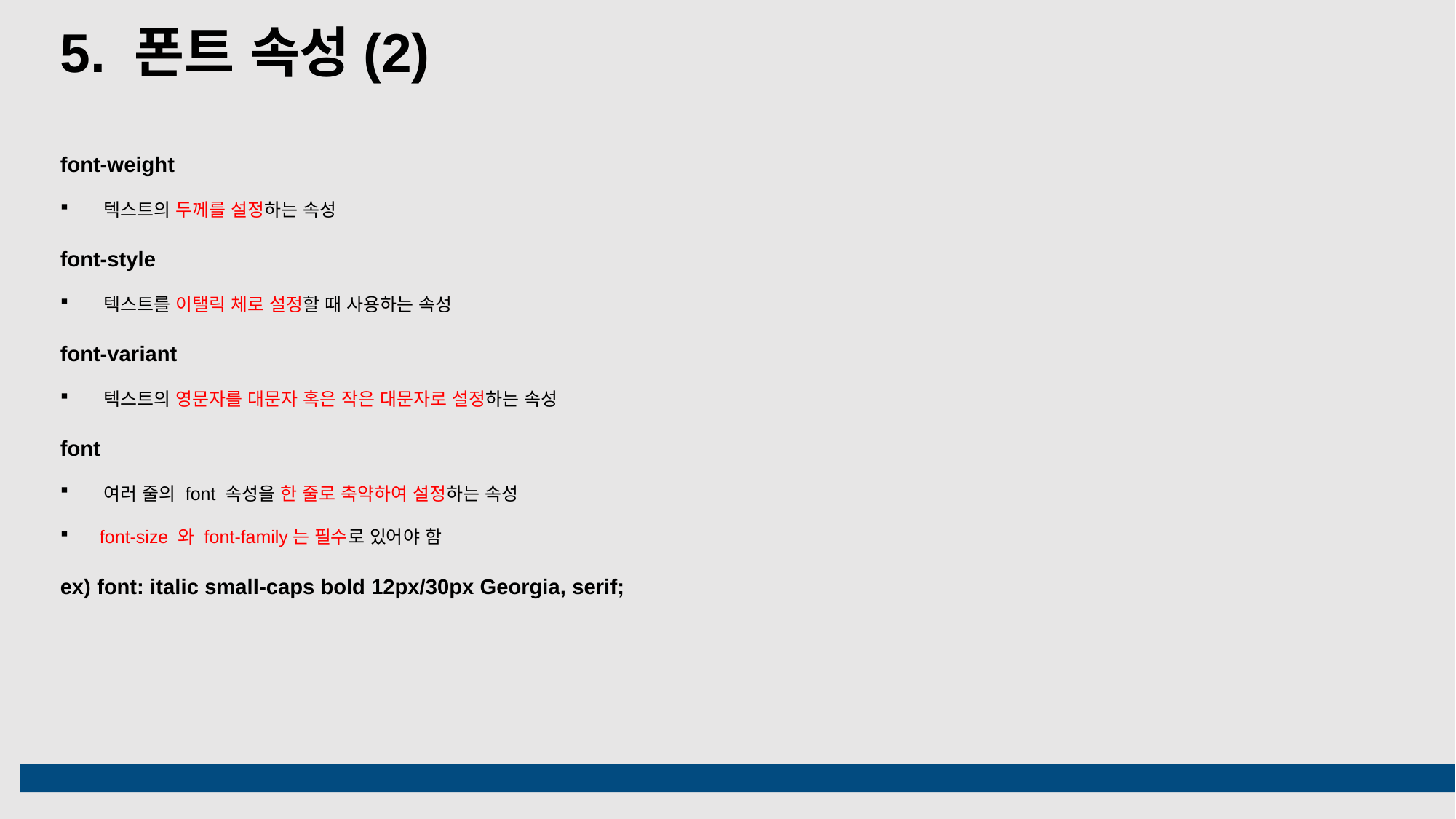

5. 폰트 속성(2)
font-weight
 텍스트의 두께를 설정하는 속성
font-style
 텍스트를 이탤릭 체로 설정할 때 사용하는 속성
font-variant
 텍스트의 영문자를 대문자 혹은 작은 대문자로 설정하는 속성
font
 여러 줄의 font 속성을 한 줄로 축약하여 설정하는 속성
 font-size 와 font-family는 필수로 있어야 함
ex) font: italic small-caps bold 12px/30px Georgia, serif;